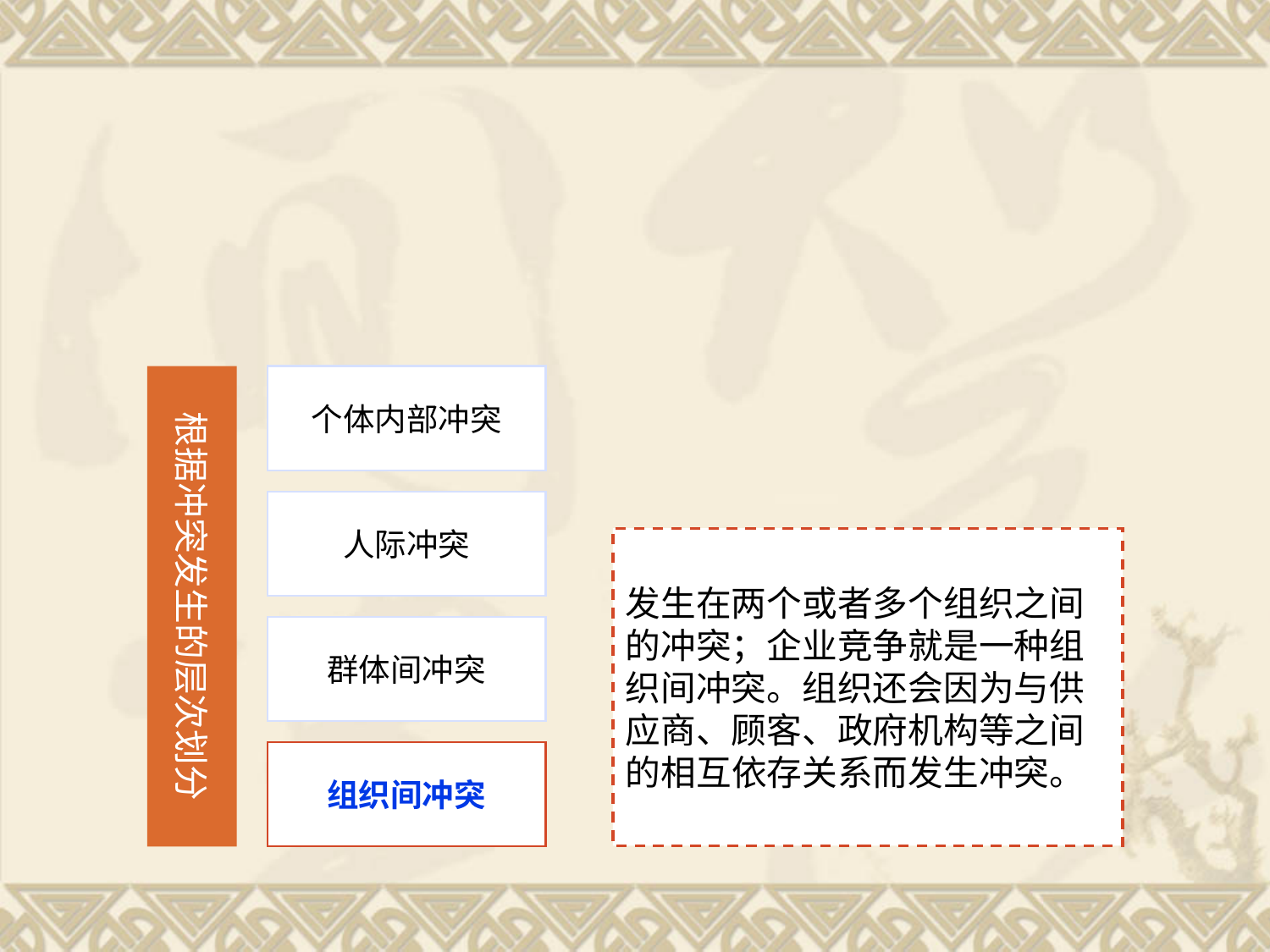

#

根据冲突发生的层次划分
个体内部冲突
人际冲突
发生在两个或者多个组织之间的冲突；企业竞争就是一种组织间冲突。组织还会因为与供应商、顾客、政府机构等之间的相互依存关系而发生冲突。
群体间冲突
组织间冲突